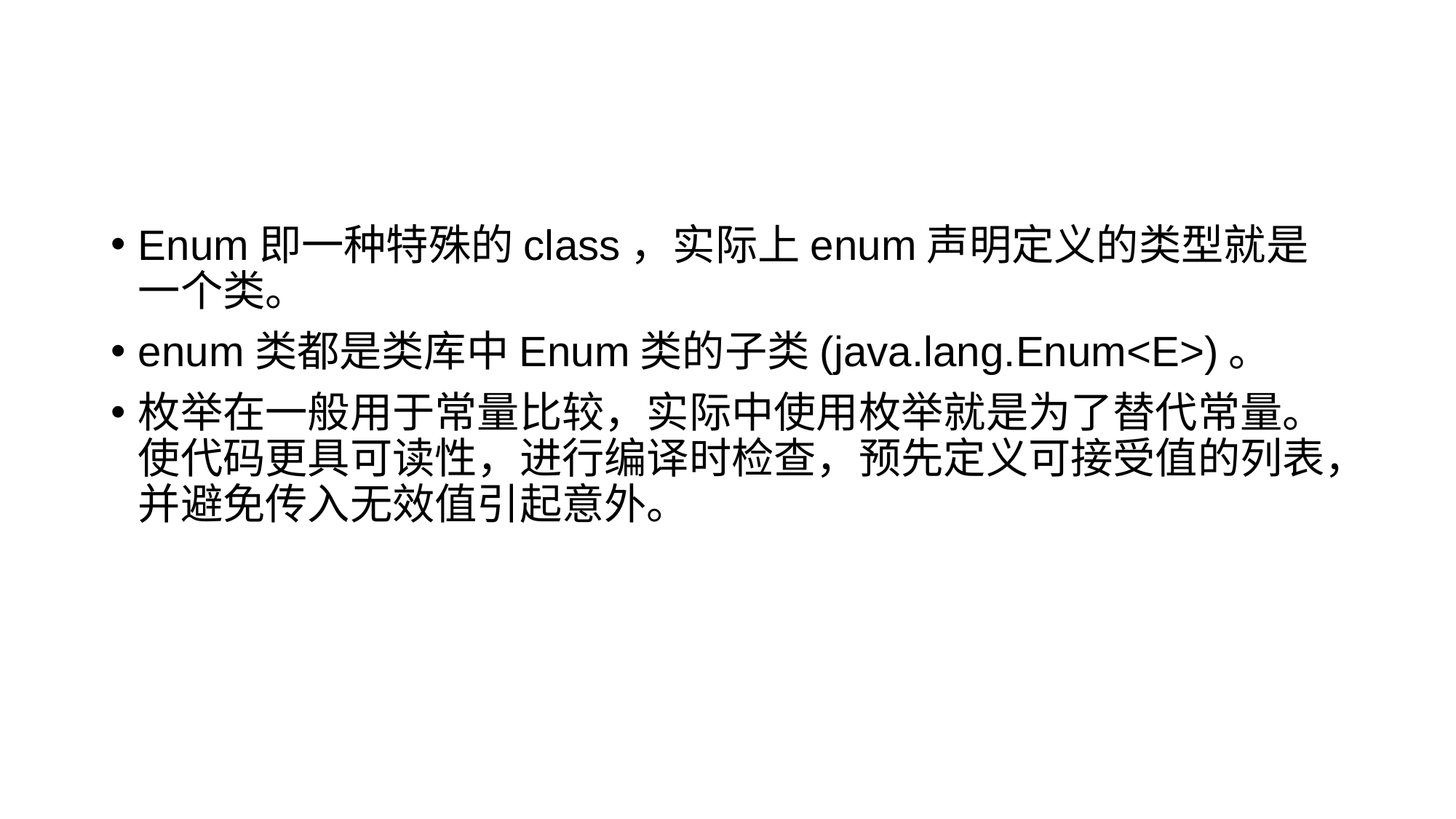

#
Enum即一种特殊的class，实际上enum声明定义的类型就是一个类。
enum类都是类库中Enum类的子类(java.lang.Enum<E>)。
枚举在一般用于常量比较，实际中使用枚举就是为了替代常量。使代码更具可读性，进行编译时检查，预先定义可接受值的列表，并避免传入无效值引起意外。